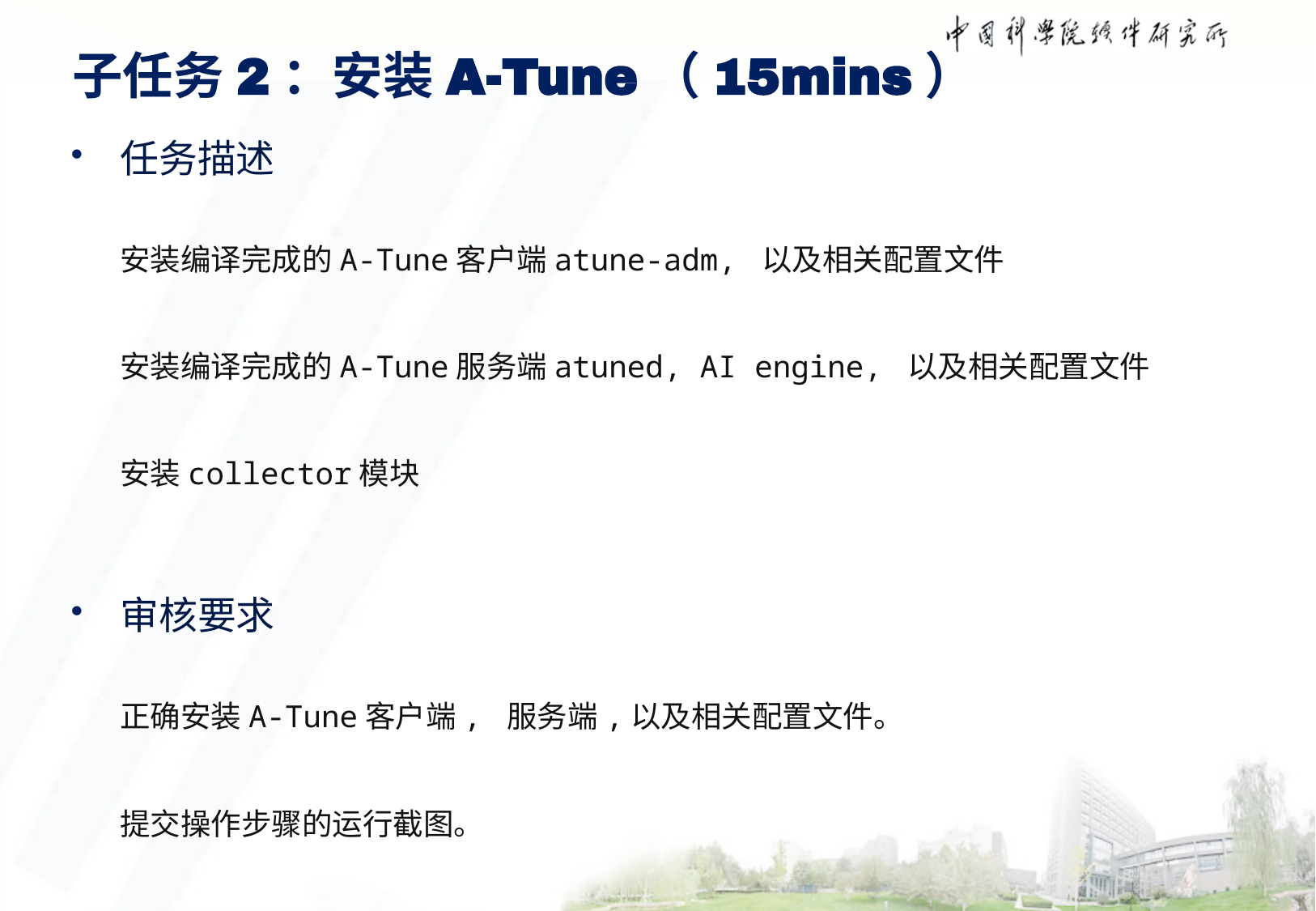

# 子任务2：安装A-Tune（15mins）
任务描述

安装编译完成的A-Tune客户端atune-adm, 以及相关配置文件

安装编译完成的A-Tune服务端atuned, AI engine, 以及相关配置文件

安装collector模块

审核要求

正确安装A-Tune客户端, 服务端,以及相关配置文件。

提交操作步骤的运行截图。